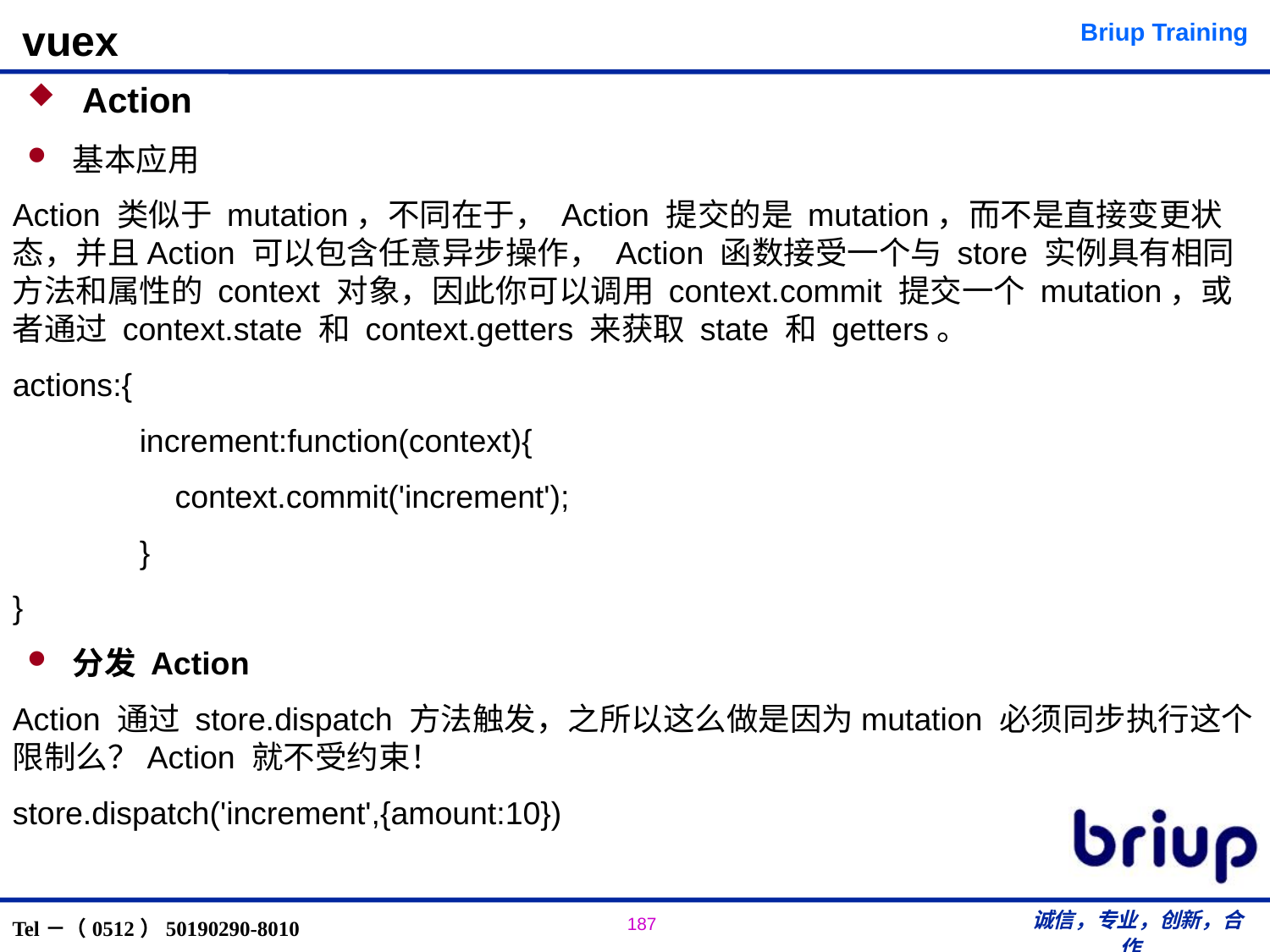

# vuex
 Action
基本应用
Action 类似于 mutation，不同在于， Action 提交的是 mutation，而不是直接变更状态，并且Action 可以包含任意异步操作， Action 函数接受一个与 store 实例具有相同方法和属性的 context 对象，因此你可以调用 context.commit 提交一个 mutation，或者通过 context.state 和 context.getters 来获取 state 和 getters。
actions:{
	increment:function(context){
	    context.commit('increment');
	}
}
分发 Action
Action 通过 store.dispatch 方法触发，之所以这么做是因为mutation 必须同步执行这个限制么？Action 就不受约束！
store.dispatch('increment',{amount:10})